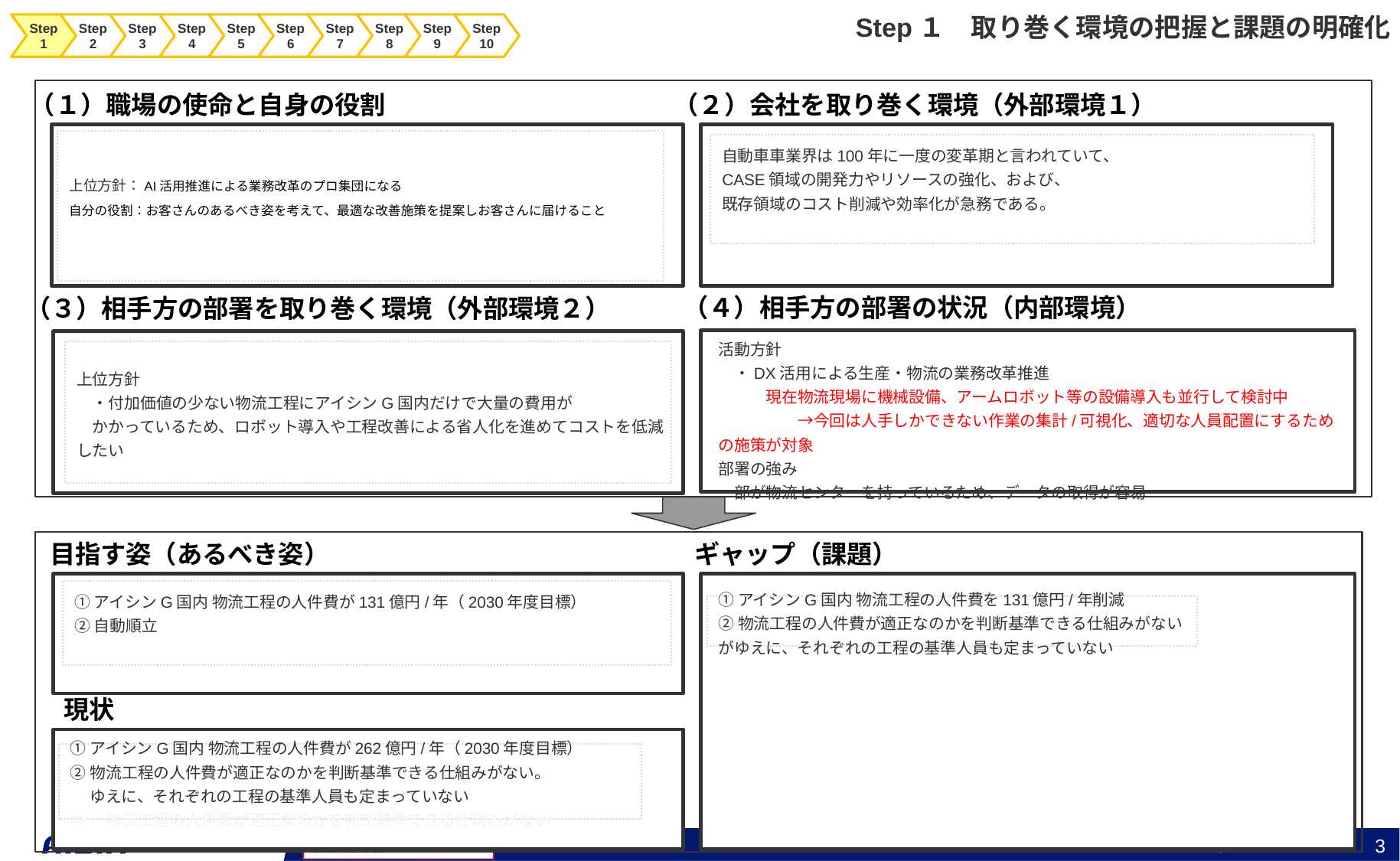

Step１　取り巻く環境の把握と課題の明確化
Step1
Step2
Step3
Step4
Step5
Step6
Step7
Step8
Step9
Step10

（１）職場の使命と自身の役割
（２）会社を取り巻く環境（外部環境１）

上位方針：AI活用推進による業務改革のプロ集団になる
自分の役割：お客さんのあるべき姿を考えて、最適な改善施策を提案しお客さんに届けること

自動車車業界は100年に一度の変革期と言われていて、
CASE領域の開発力やリソースの強化、および、
既存領域のコスト削減や効率化が急務である。

（４）相手方の部署の状況（内部環境）
（３）相手方の部署を取り巻く環境（外部環境２）

上位方針
　・付加価値の少ない物流工程にアイシンG国内だけで大量の費用が
　かかっているため、ロボット導入や工程改善による省人化を進めてコストを低減したい
活動方針
　・DX活用による生産・物流の業務改革推進
　　　現在物流現場に機械設備、アームロボット等の設備導入も並行して検討中
　　　　　→今回は人手しかできない作業の集計/可視化、適切な人員配置にするための施策が対象
部署の強み
　部が物流センターを持っているため、データの取得が容易

ギャップ（課題）
目指す姿（あるべき姿）

①アイシンG国内 物流工程の人件費が131億円/年（2030年度目標）
②自動順立

①アイシンG国内 物流工程の人件費を131億円/年削減
②物流工程の人件費が適正なのかを判断基準できる仕組みがないがゆえに、それぞれの工程の基準人員も定まっていない
現状

①アイシンG国内 物流工程の人件費が262億円/年（2030年度目標）
②物流工程の人件費が適正なのかを判断基準できる仕組みがない。
　 ゆえに、それぞれの工程の基準人員も定まっていない
⇒・物流工程の人件費が適正なのかを判断基準できる仕組みがない